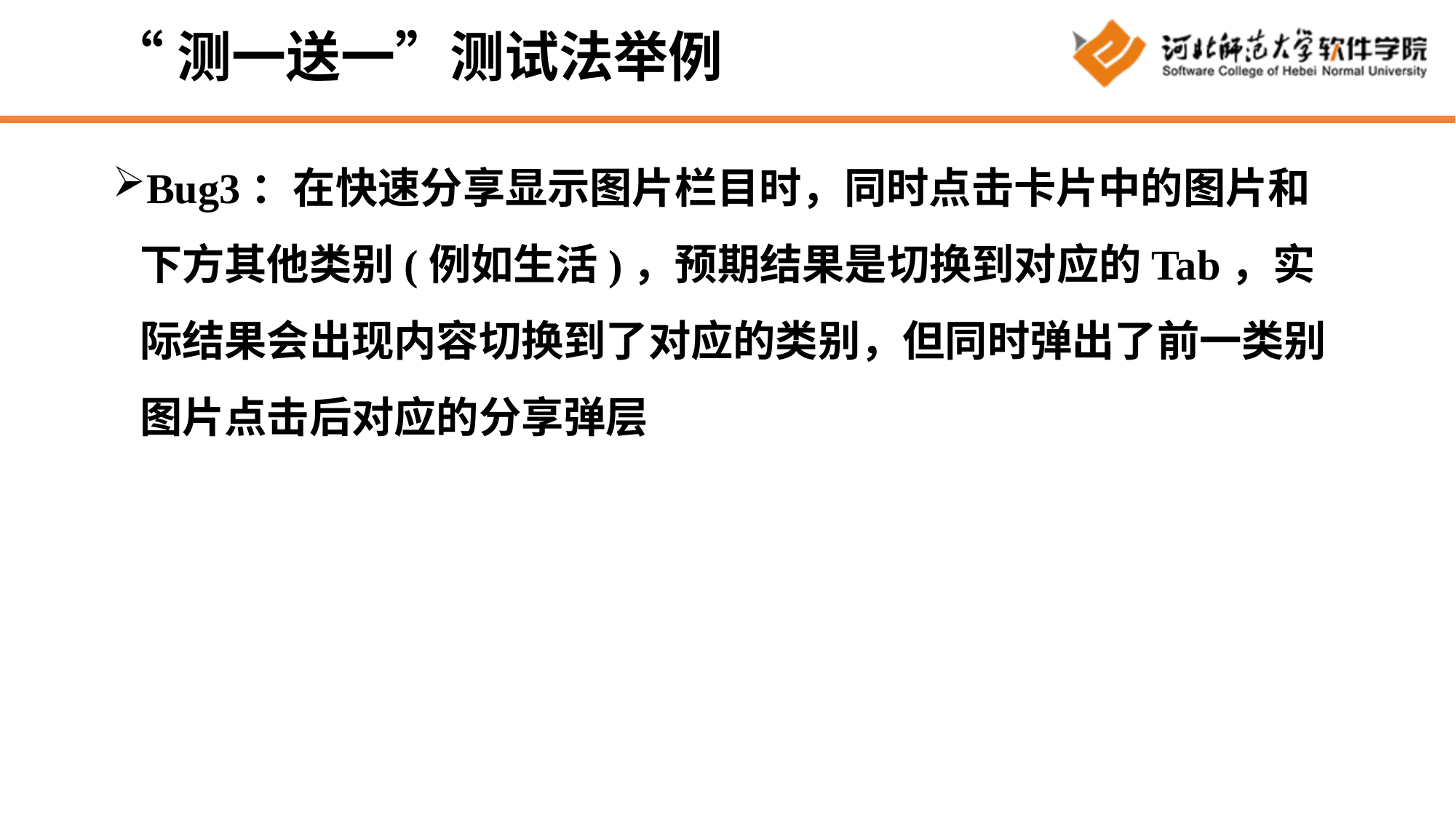

# “测一送一”测试法举例
Bug3：在快速分享显示图片栏目时，同时点击卡片中的图片和下方其他类别(例如生活)，预期结果是切换到对应的Tab，实际结果会出现内容切换到了对应的类别，但同时弹出了前一类别图片点击后对应的分享弹层